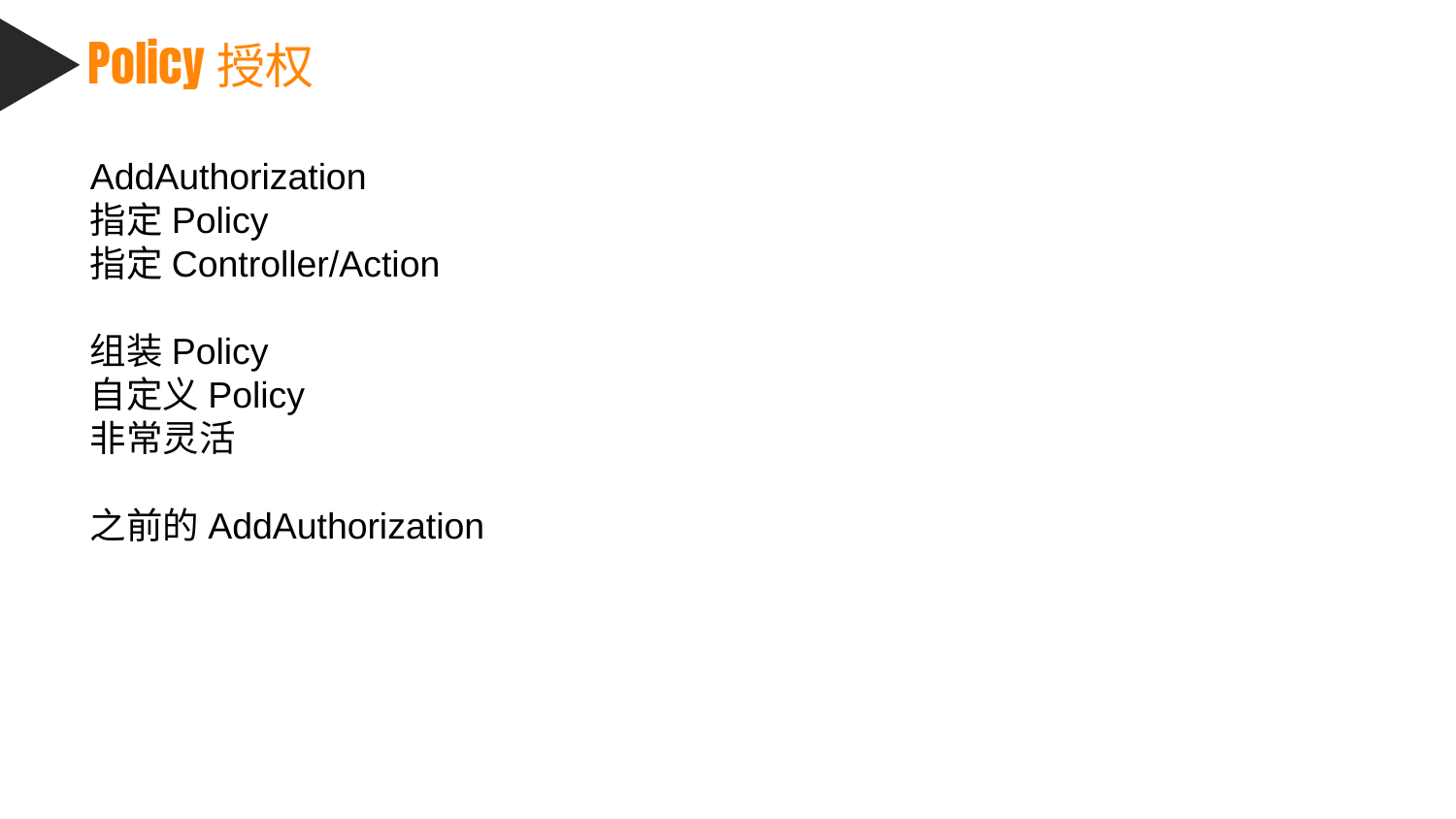

Policy授权
AddAuthorization
指定Policy
指定Controller/Action

组装Policy
自定义Policy
非常灵活

之前的AddAuthorization